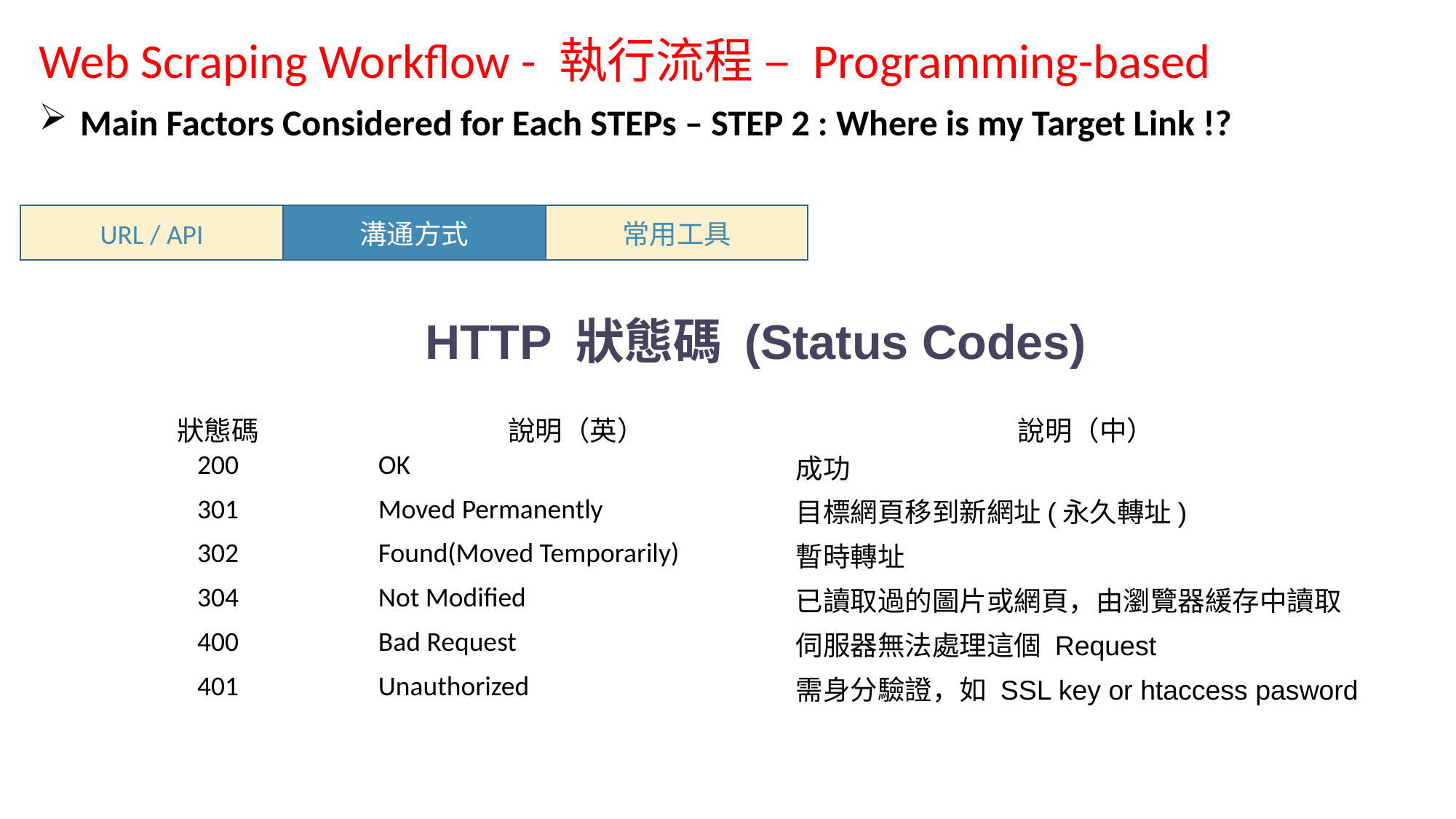

Web Scraping Workflow - 執行流程 – Programming-based
Main Factors Considered for Each STEPs – STEP 2 : Where is my Target Link !?
URL / API
溝通方式
常用工具
HTTP 狀態碼 (Status Codes)
| 狀態碼 | 說明（英） | 說明（中） |
| --- | --- | --- |
| 200 | OK | 成功 |
| 301 | Moved Permanently | 目標網頁移到新網址(永久轉址) |
| 302 | Found(Moved Temporarily) | 暫時轉址 |
| 304 | Not Modified | 已讀取過的圖片或網頁，由瀏覽器緩存中讀取 |
| 400 | Bad Request | 伺服器無法處理這個 Request |
| 401 | Unauthorized | 需身分驗證，如 SSL key or htaccess pasword |